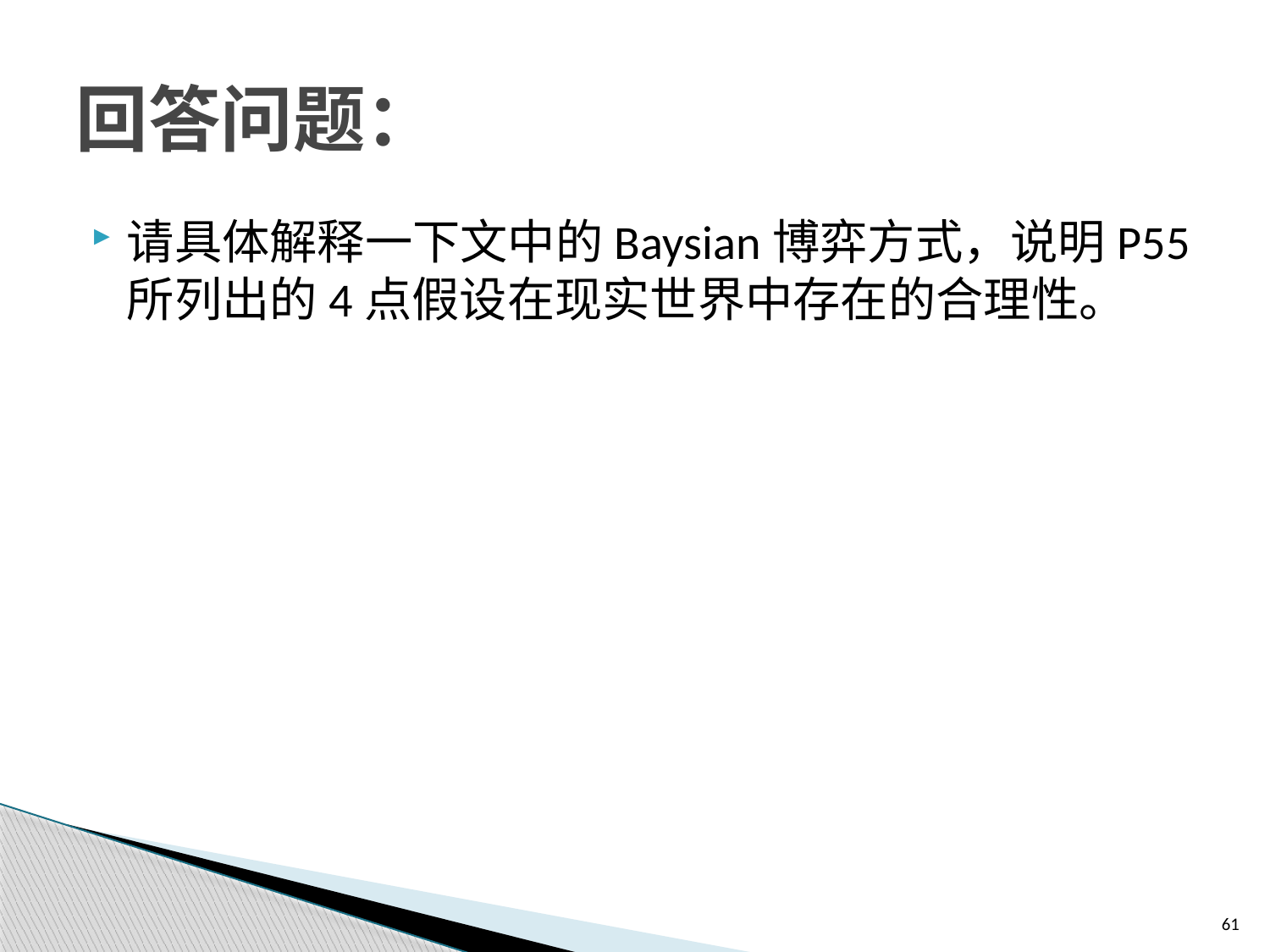

# 回答问题：
请具体解释一下文中的Baysian博弈方式，说明P55所列出的4点假设在现实世界中存在的合理性。
61